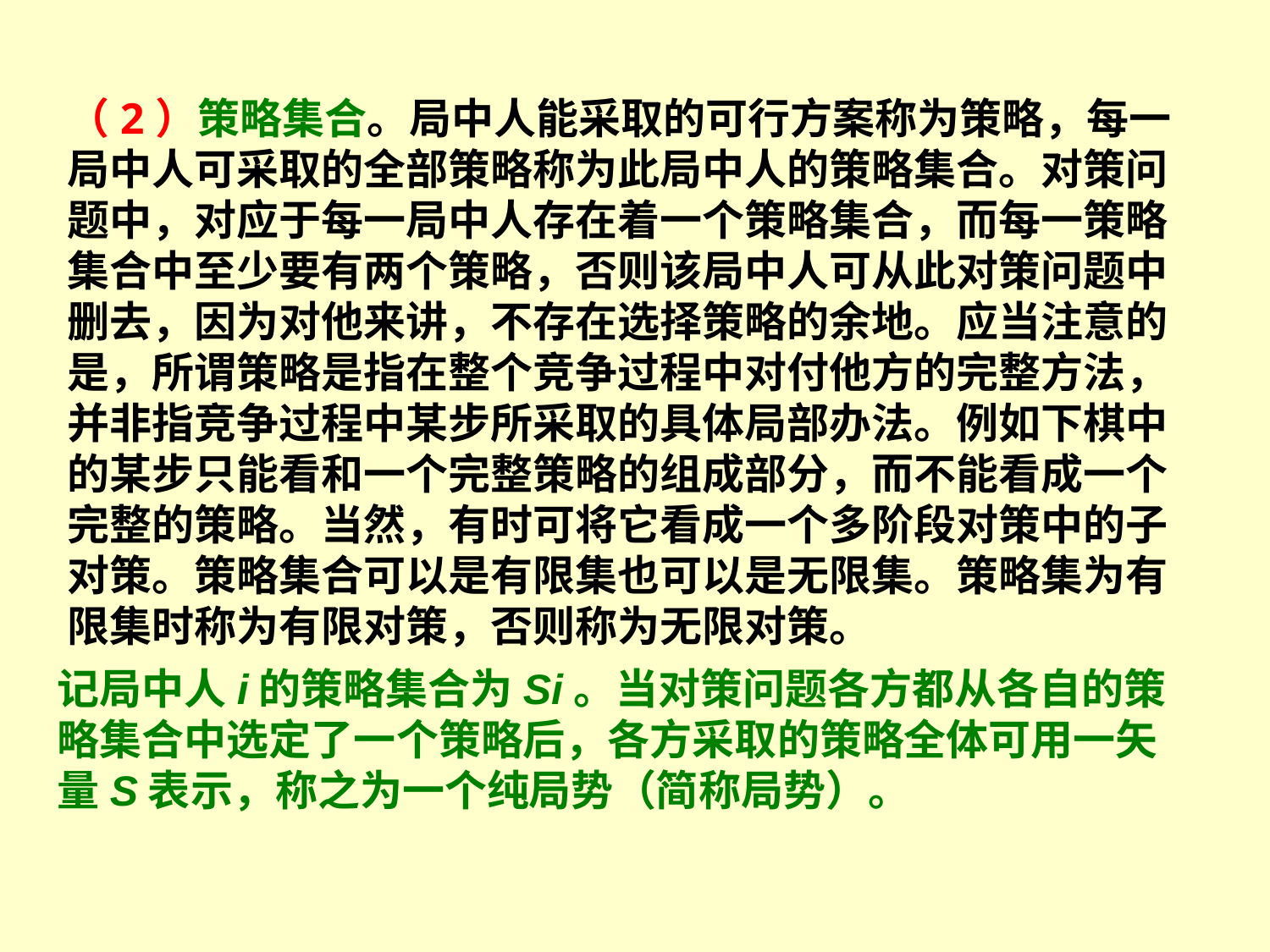

（2）策略集合。局中人能采取的可行方案称为策略，每一局中人可采取的全部策略称为此局中人的策略集合。对策问题中，对应于每一局中人存在着一个策略集合，而每一策略集合中至少要有两个策略，否则该局中人可从此对策问题中删去，因为对他来讲，不存在选择策略的余地。应当注意的是，所谓策略是指在整个竞争过程中对付他方的完整方法，并非指竞争过程中某步所采取的具体局部办法。例如下棋中的某步只能看和一个完整策略的组成部分，而不能看成一个完整的策略。当然，有时可将它看成一个多阶段对策中的子对策。策略集合可以是有限集也可以是无限集。策略集为有限集时称为有限对策，否则称为无限对策。
记局中人i的策略集合为Si。当对策问题各方都从各自的策略集合中选定了一个策略后，各方采取的策略全体可用一矢量S表示，称之为一个纯局势（简称局势）。